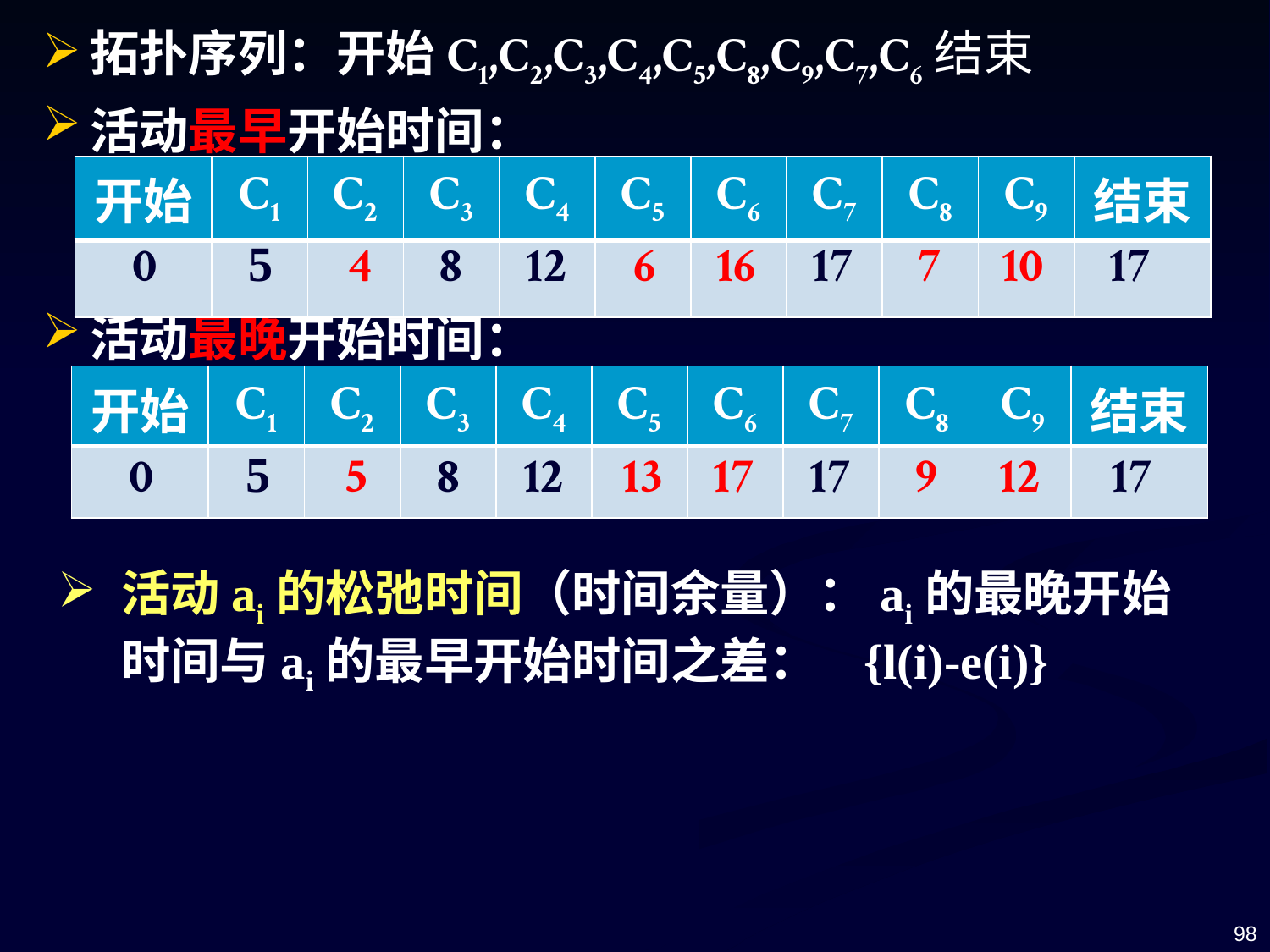

拓扑序列：开始C1,C2,C3,C4,C5,C8,C9,C7,C6结束
活动最早开始时间：

活动最晚开始时间：

| 开始 | C1 | C2 | C3 | C4 | C5 | C6 | C7 | C8 | C9 | 结束 |
| --- | --- | --- | --- | --- | --- | --- | --- | --- | --- | --- |
|  |  |  |  |  |  |  |  |  |  |  |
0
5
4
8
12
6
16
17
7
10
17
| 开始 | C1 | C2 | C3 | C4 | C5 | C6 | C7 | C8 | C9 | 结束 |
| --- | --- | --- | --- | --- | --- | --- | --- | --- | --- | --- |
|  |  |  |  |  |  |  |  |  |  |  |
0
5
5
8
12
13
17
17
9
12
17
活动ai的松弛时间（时间余量）：ai的最晚开始时间与ai的最早开始时间之差：   {l(i)-e(i)}
98